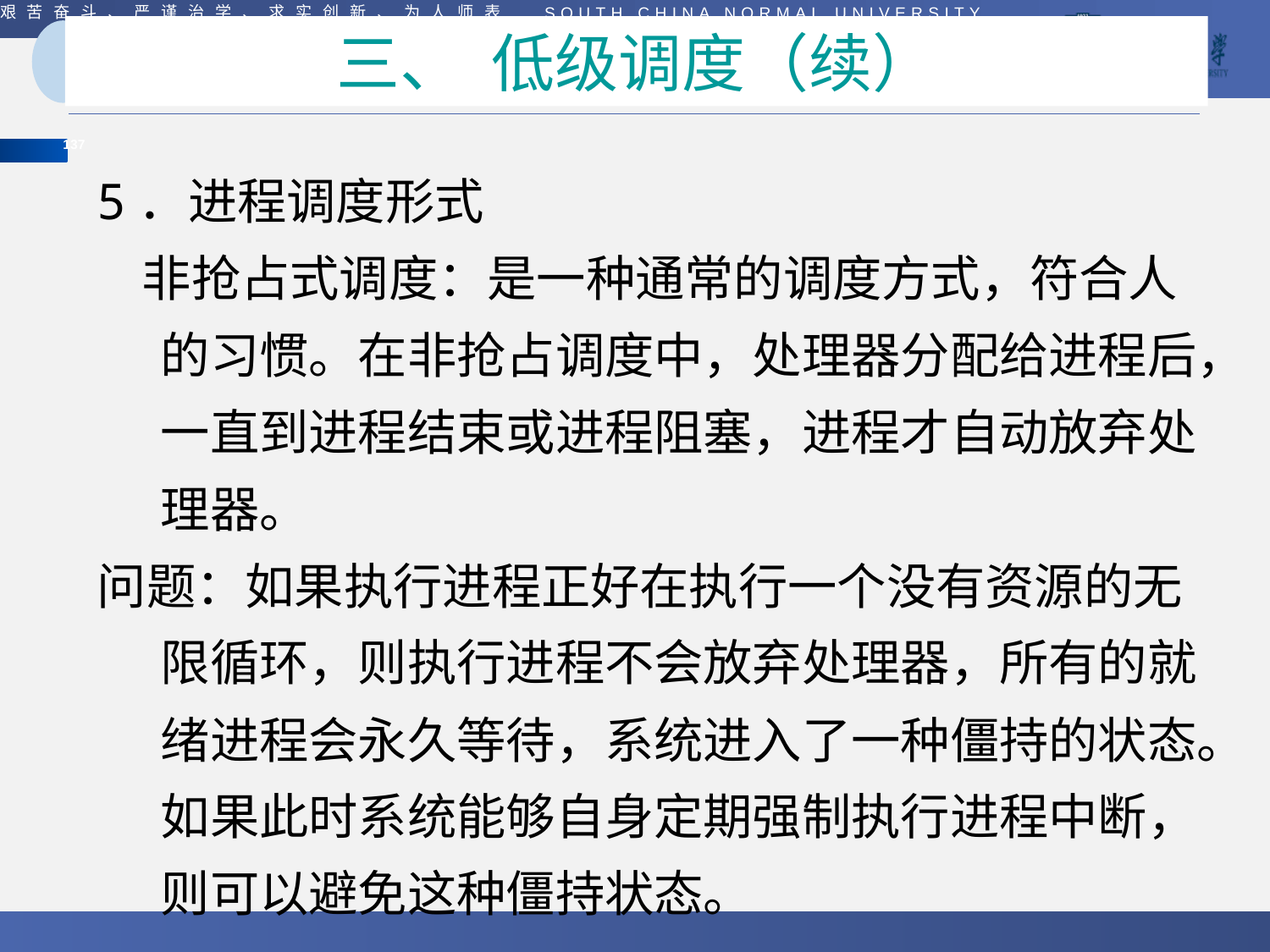

三、  低级调度（续）
5．进程调度形式
   非抢占式调度：是一种通常的调度方式，符合人的习惯。在非抢占调度中，处理器分配给进程后，一直到进程结束或进程阻塞，进程才自动放弃处理器。
问题：如果执行进程正好在执行一个没有资源的无限循环，则执行进程不会放弃处理器，所有的就绪进程会永久等待，系统进入了一种僵持的状态。如果此时系统能够自身定期强制执行进程中断，则可以避免这种僵持状态。

137